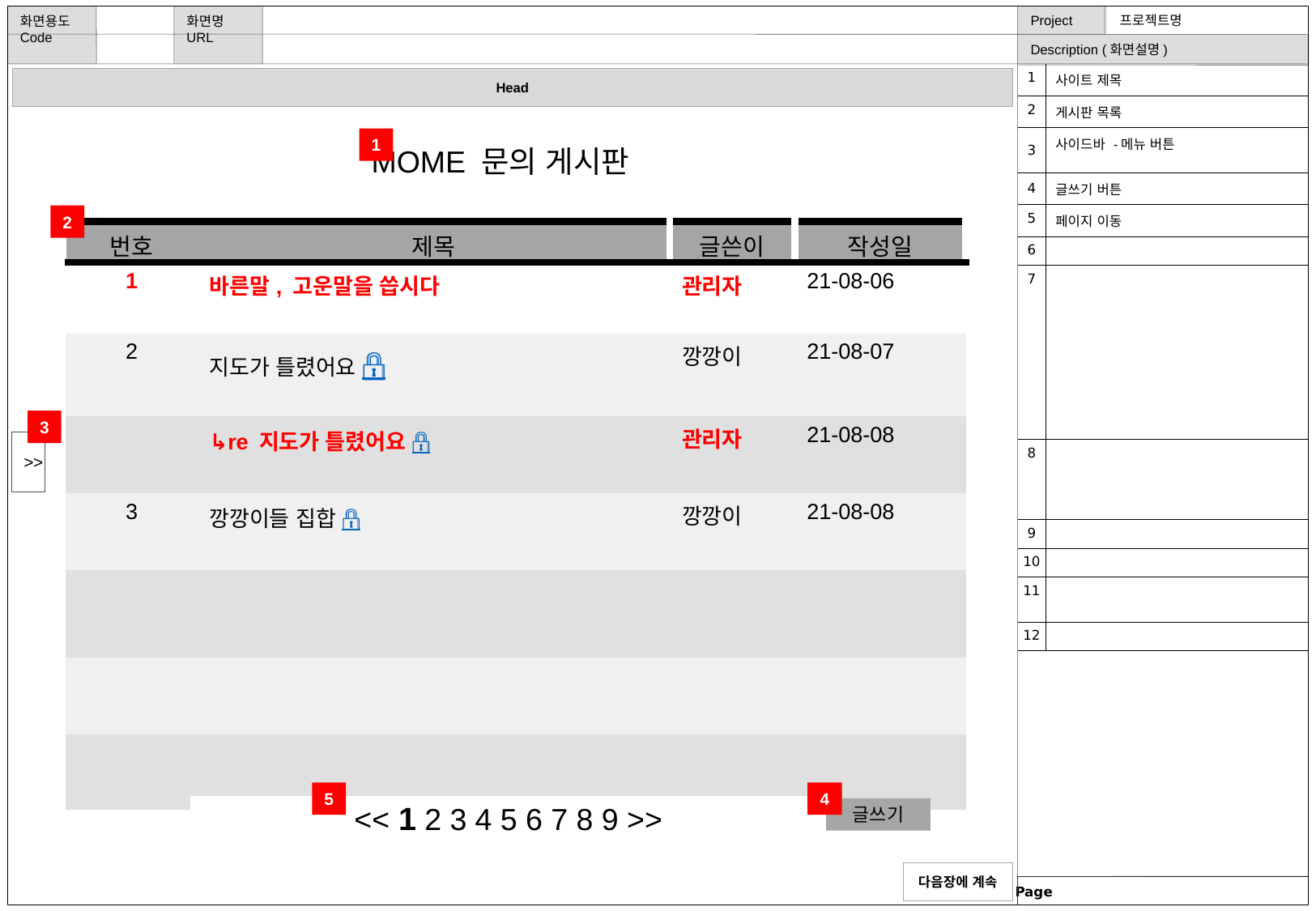

| 1 | 사이트 제목 |
| --- | --- |
| 2 | 게시판 목록 |
| 3 | 사이드바 -메뉴 버튼 |
| 4 | 글쓰기 버튼 |
| 5 | 페이지 이동 |
| 6 |  |
| 7 |  |
| 8 |  |
| 9 |  |
| 10 |  |
| 11 |  |
| 12 |  |
1
MOME 문의 게시판
2
| 번호 |  | 제목 | 글쓴이 | 작성일 |
| --- | --- | --- | --- | --- |
| 1 |  | 바른말, 고운말을 씁시다 | 관리자 | 21-08-06 |
| 2 |  | 지도가 틀렸어요 🔒︎ | 깡깡이 | 21-08-07 |
|  |  | ↳re 지도가 틀렸어요 🔒︎ | 관리자 | 21-08-08 |
| 3 |  | 깡깡이들 집합 🔒︎ | 깡깡이 | 21-08-08 |
|  |  |  |  |  |
|  |  |  |  |  |
|  |  |  |  |  |
3
>>
5
4
<< 1 2 3 4 5 6 7 8 9 >>
글쓰기